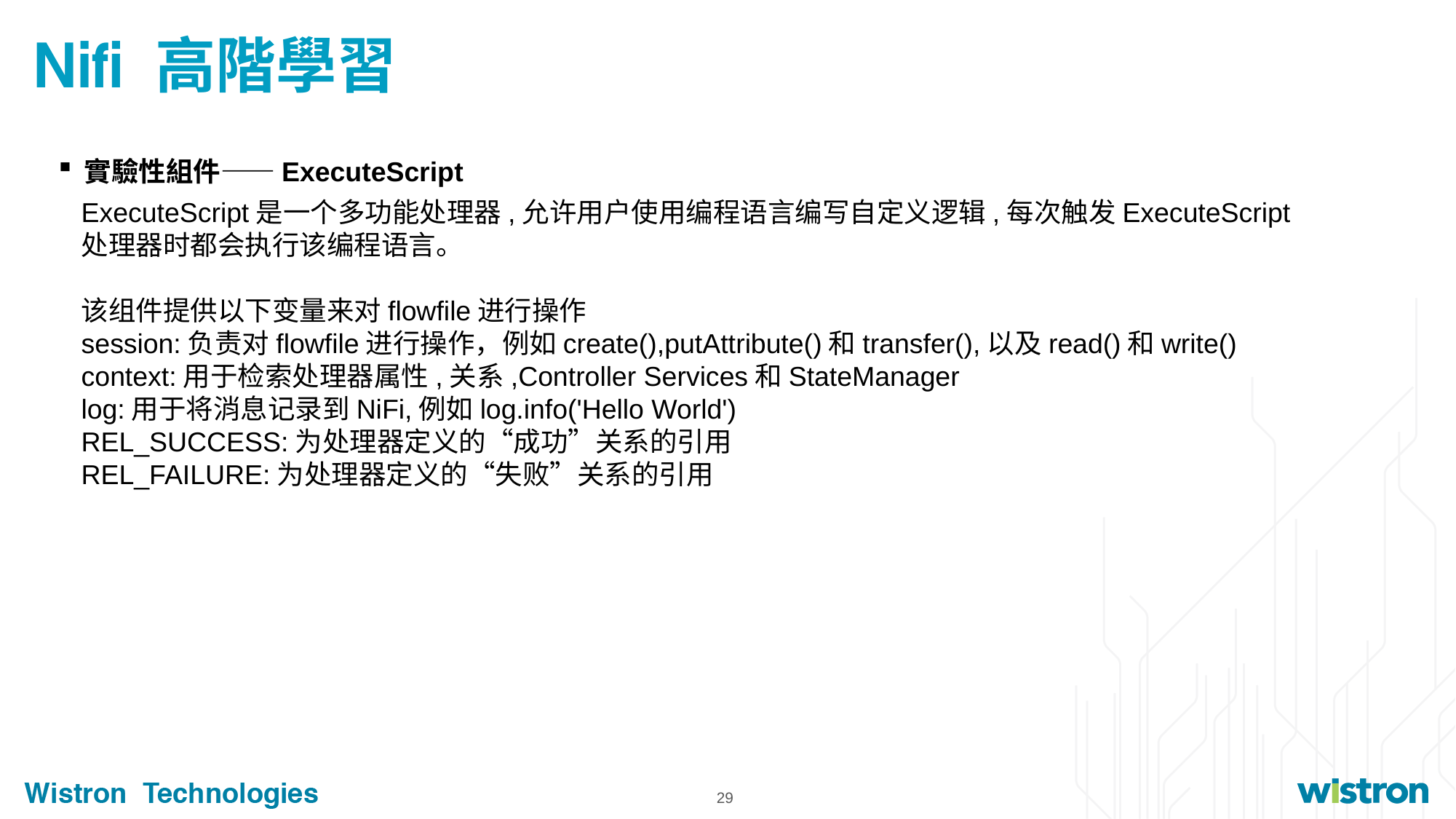

# Nifi 高階學習
實驗性組件——ExecuteScript
ExecuteScript是一个多功能处理器,允许用户使用编程语言编写自定义逻辑,每次触发ExecuteScript处理器时都会执行该编程语言。

该组件提供以下变量来对flowfile进行操作
session:负责对flowfile进行操作，例如create(),putAttribute()和transfer(),以及read()和write()
context:用于检索处理器属性,关系,Controller Services和StateManager
log:用于将消息记录到NiFi,例如log.info('Hello World')
REL_SUCCESS:为处理器定义的“成功”关系的引用
REL_FAILURE:为处理器定义的“失败”关系的引用

29